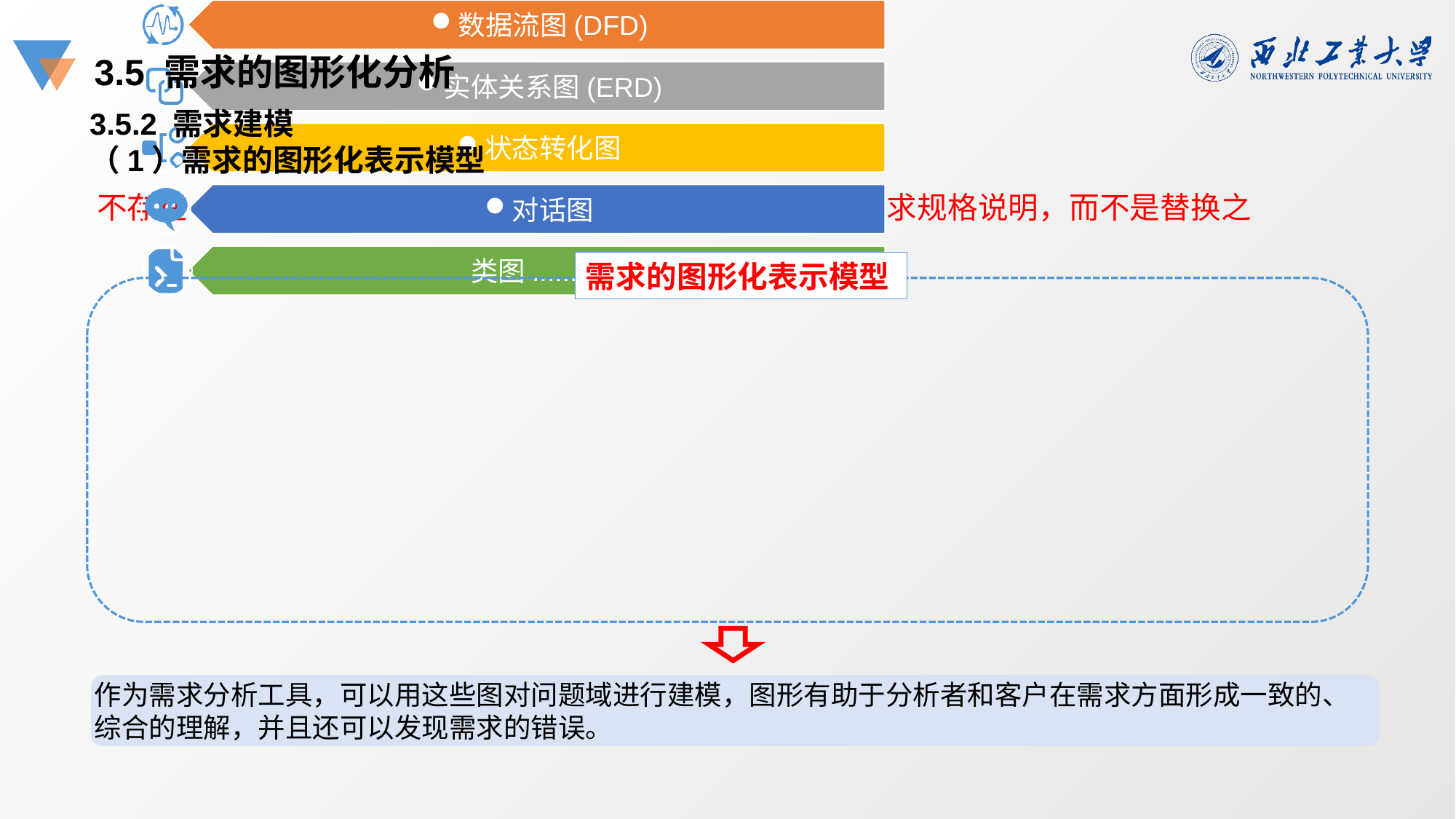

3.5 需求的图形化分析
3.5.2 需求建模
（1）需求的图形化表示模型
不存在一个包罗万象的图，分析模型应该增强自然语言的需求规格说明，而不是替换之
需求的图形化表示模型

数据流图(DFD)
实体关系图(ERD)
状态转化图
对话图
类图..........

作为需求分析工具，可以用这些图对问题域进行建模，图形有助于分析者和客户在需求方面形成一致的、综合的理解，并且还可以发现需求的错误。

6